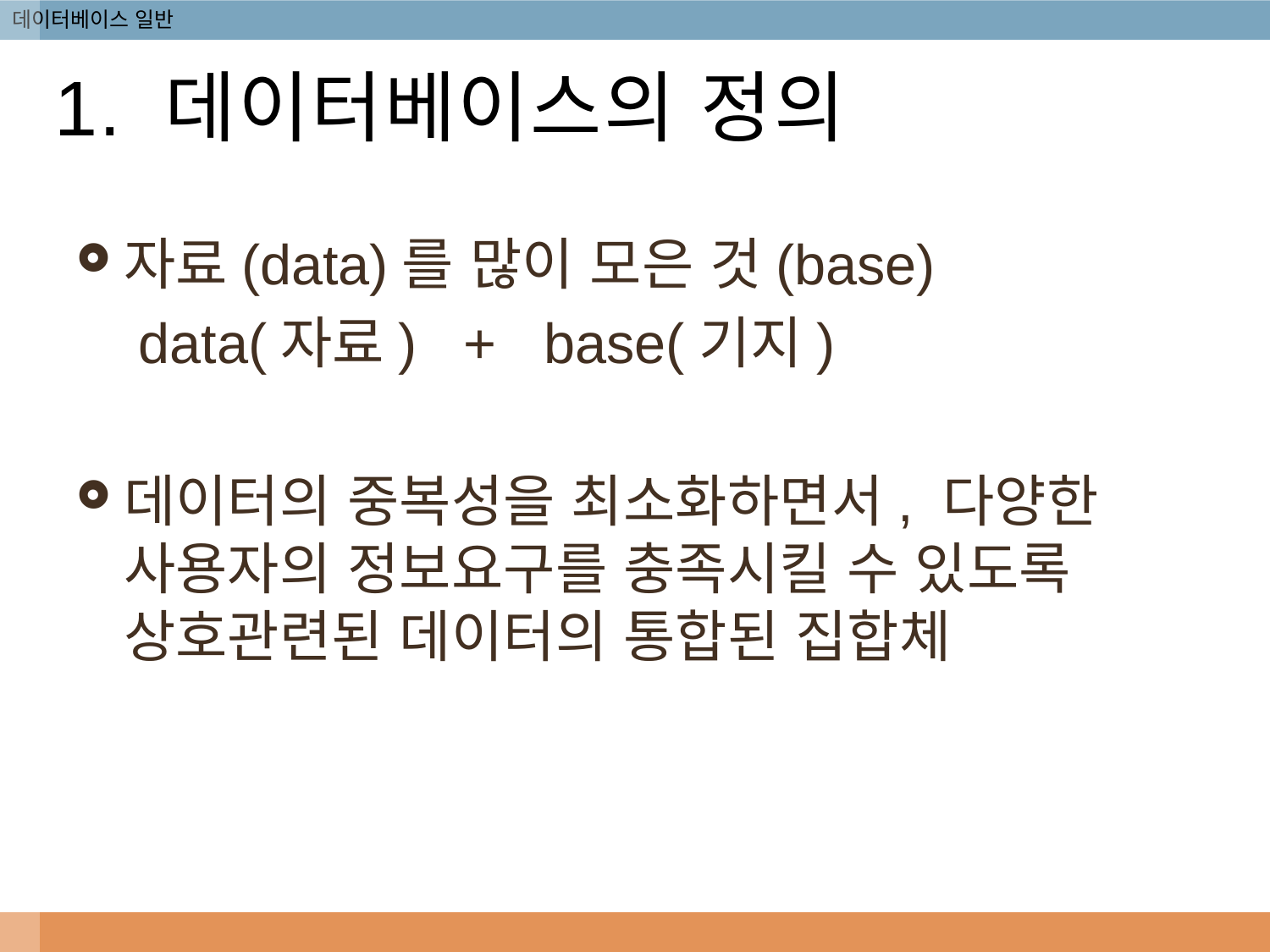

# 1. 데이터베이스의 정의
자료(data)를 많이 모은 것(base)
    data(자료)   +   base(기지)

데이터의 중복성을 최소화하면서, 다양한 사용자의 정보요구를 충족시킬 수 있도록 상호관련된 데이터의 통합된 집합체